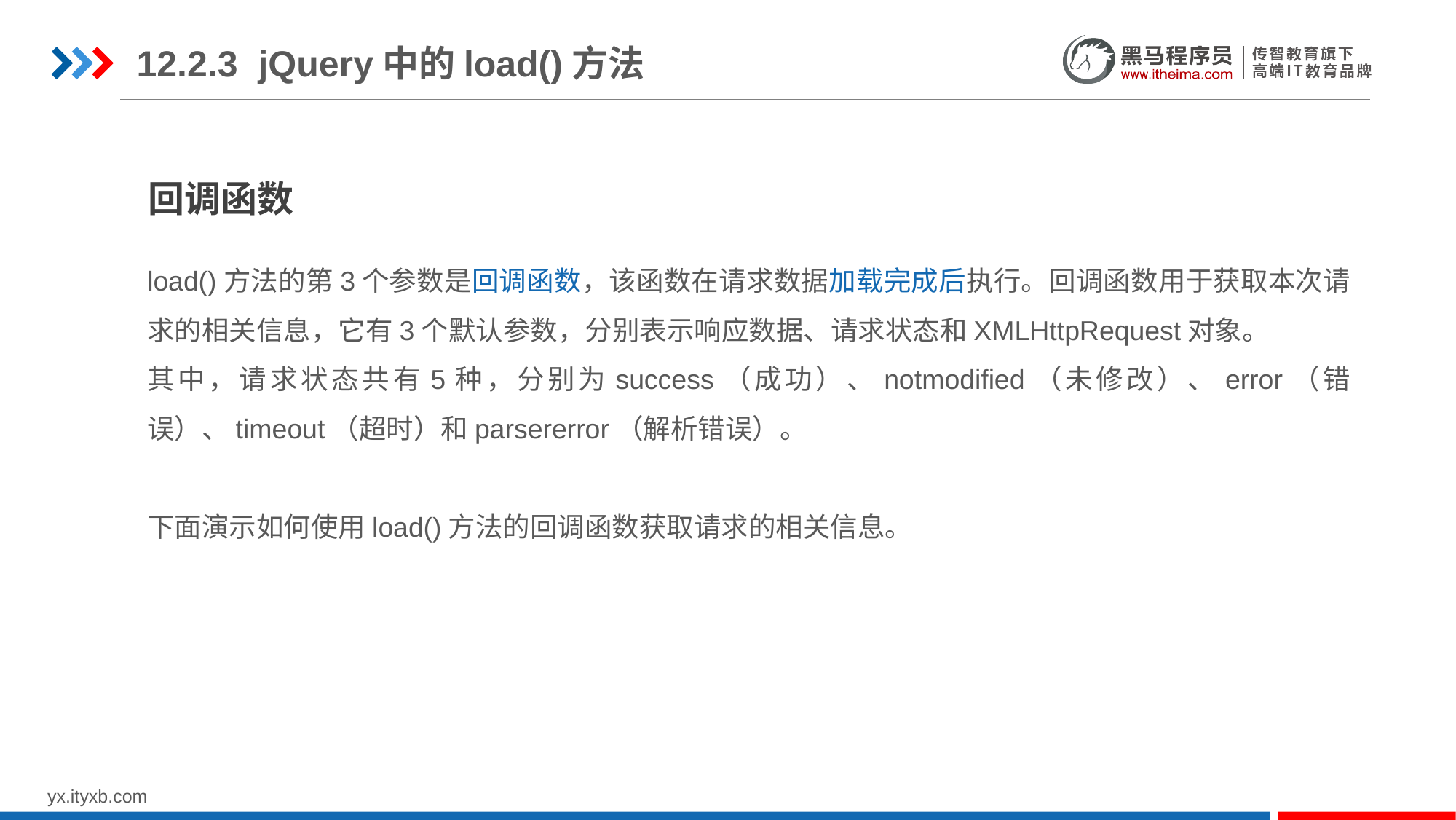

12.2.3  jQuery中的load()方法
回调函数
load()方法的第3个参数是回调函数，该函数在请求数据加载完成后执行。回调函数用于获取本次请求的相关信息，它有3个默认参数，分别表示响应数据、请求状态和XMLHttpRequest对象。
其中，请求状态共有5种，分别为success（成功）、notmodified（未修改）、error（错误）、timeout（超时）和parsererror（解析错误）。

下面演示如何使用load()方法的回调函数获取请求的相关信息。